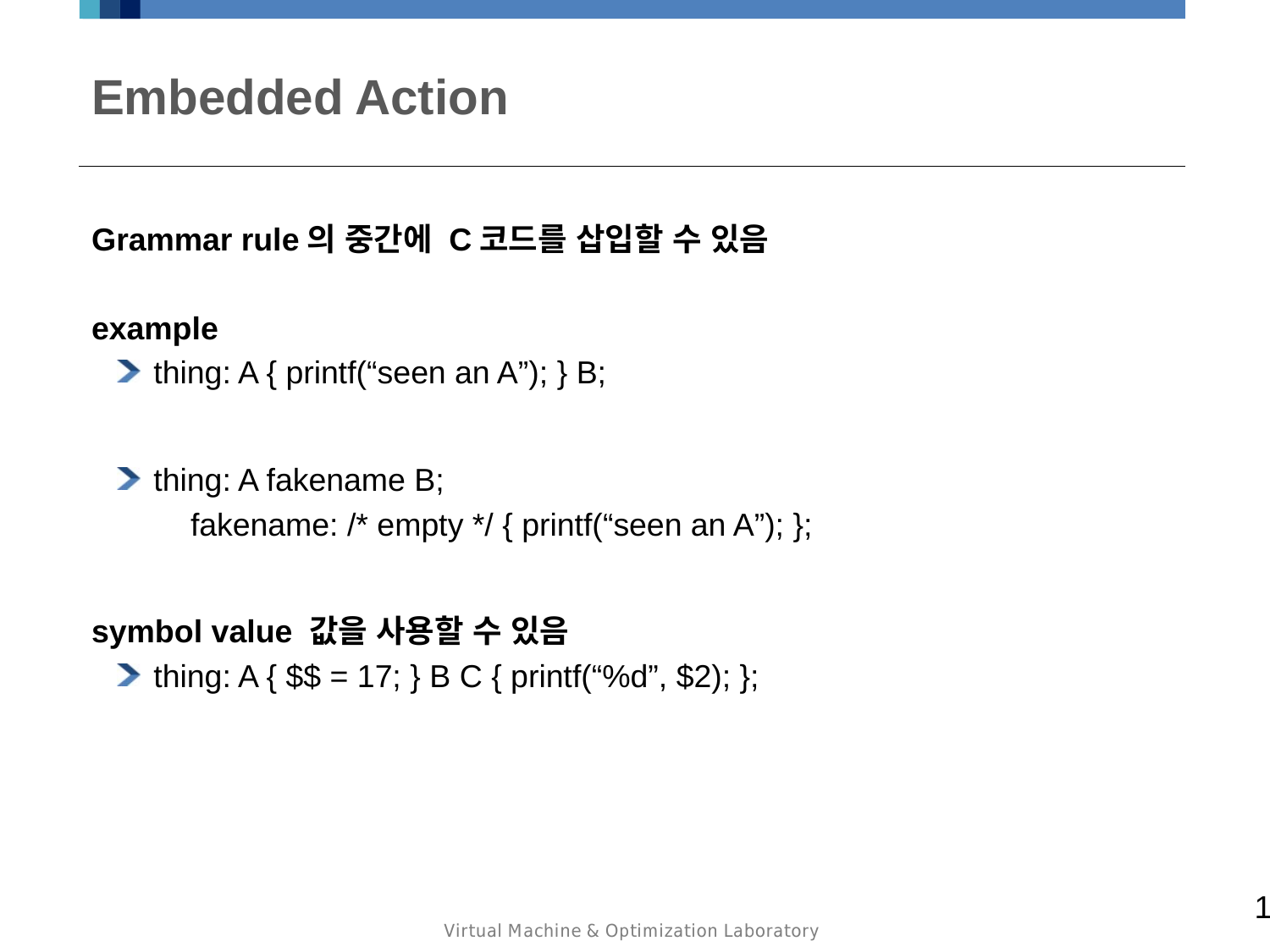

# Embedded Action
Grammar rule의 중간에 C코드를 삽입할 수 있음

example
thing: A { printf(“seen an A”); } B;

thing: A fakename B;
    fakename: /* empty */ { printf(“seen an A”); };

symbol value 값을 사용할 수 있음
thing: A { $$ = 17; } B C { printf(“%d”, $2); };